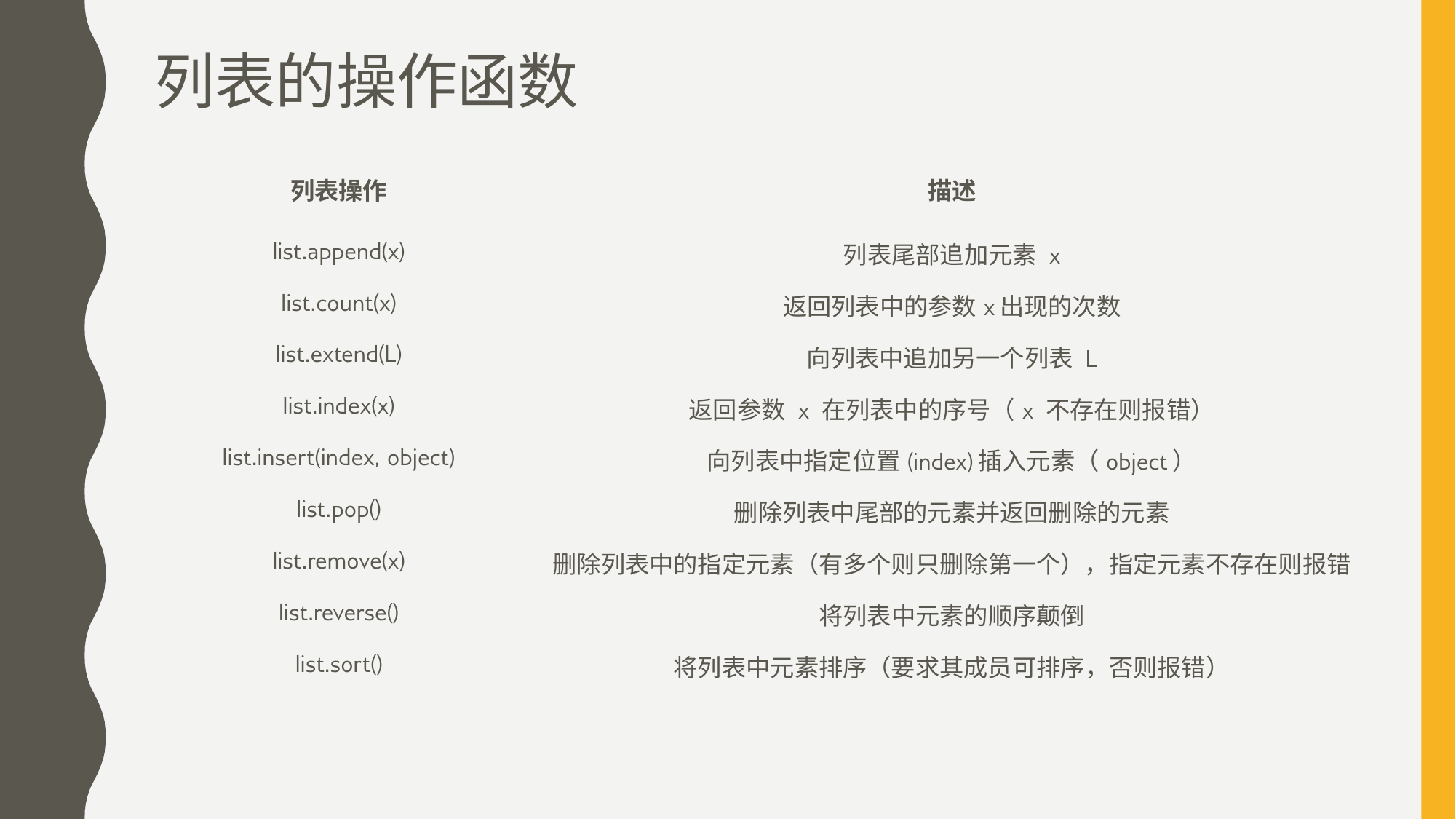

# 列表的操作函数
| 列表操作 | 描述 |
| --- | --- |
| list.append(x) | 列表尾部追加元素 x |
| list.count(x) | 返回列表中的参数x出现的次数 |
| list.extend(L) | 向列表中追加另一个列表 L |
| list.index(x) | 返回参数 x 在列表中的序号（x 不存在则报错） |
| list.insert(index, object) | 向列表中指定位置(index)插入元素（object） |
| list.pop() | 删除列表中尾部的元素并返回删除的元素 |
| list.remove(x) | 删除列表中的指定元素（有多个则只删除第一个），指定元素不存在则报错 |
| list.reverse() | 将列表中元素的顺序颠倒 |
| list.sort() | 将列表中元素排序（要求其成员可排序，否则报错） |